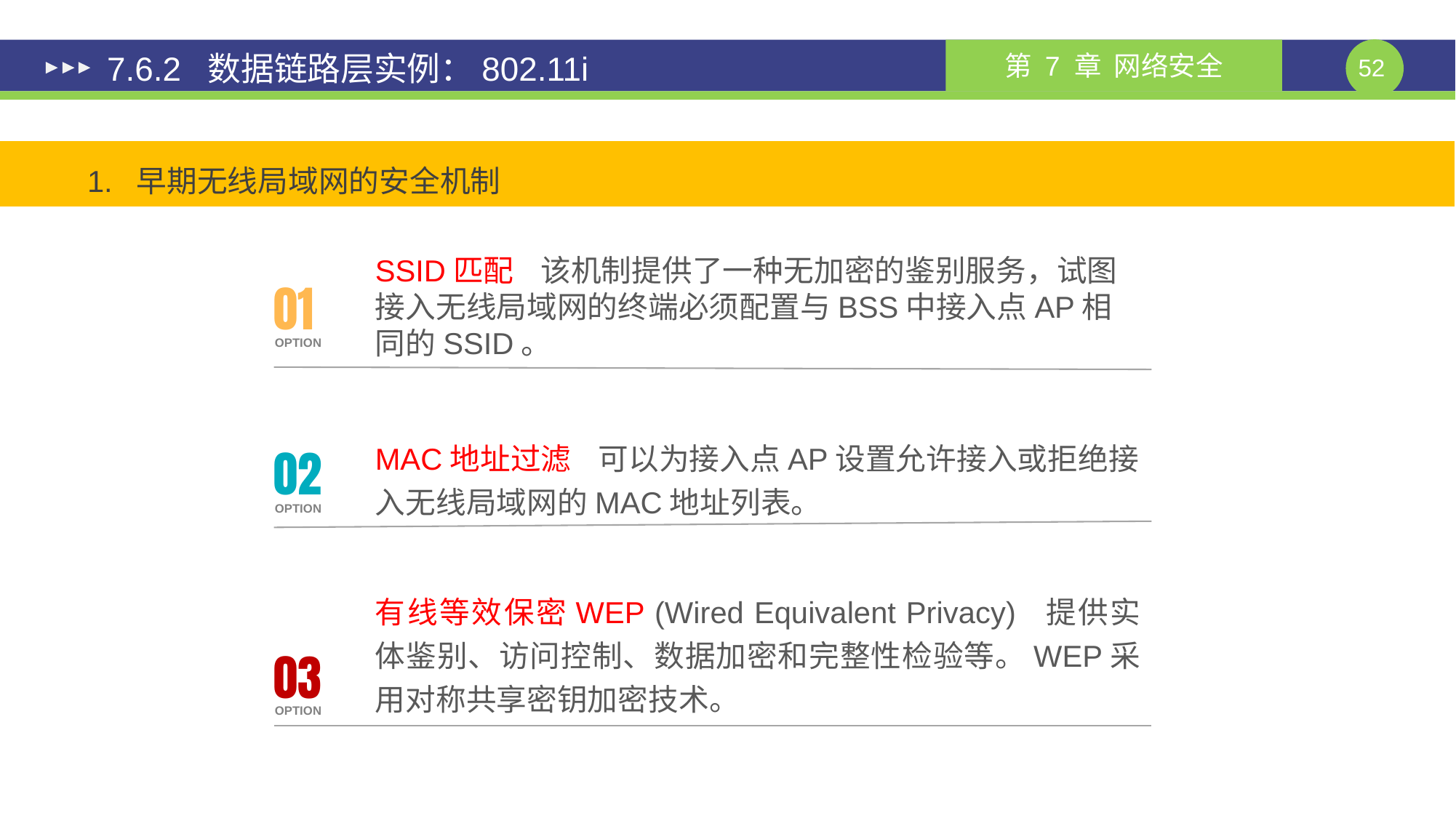

# 7.6.2  数据链路层实例：802.11i
1.  早期无线局域网的安全机制

SSID匹配    该机制提供了一种无加密的鉴别服务，试图接入无线局域网的终端必须配置与BSS中接入点AP相同的SSID。
01
OPTION
MAC地址过滤    可以为接入点AP设置允许接入或拒绝接入无线局域网的MAC地址列表。
02
OPTION
有线等效保密WEP (Wired Equivalent Privacy)  提供实体鉴别、访问控制、数据加密和完整性检验等。WEP采用对称共享密钥加密技术。
03
OPTION
课件制作人：谢钧  谢希仁